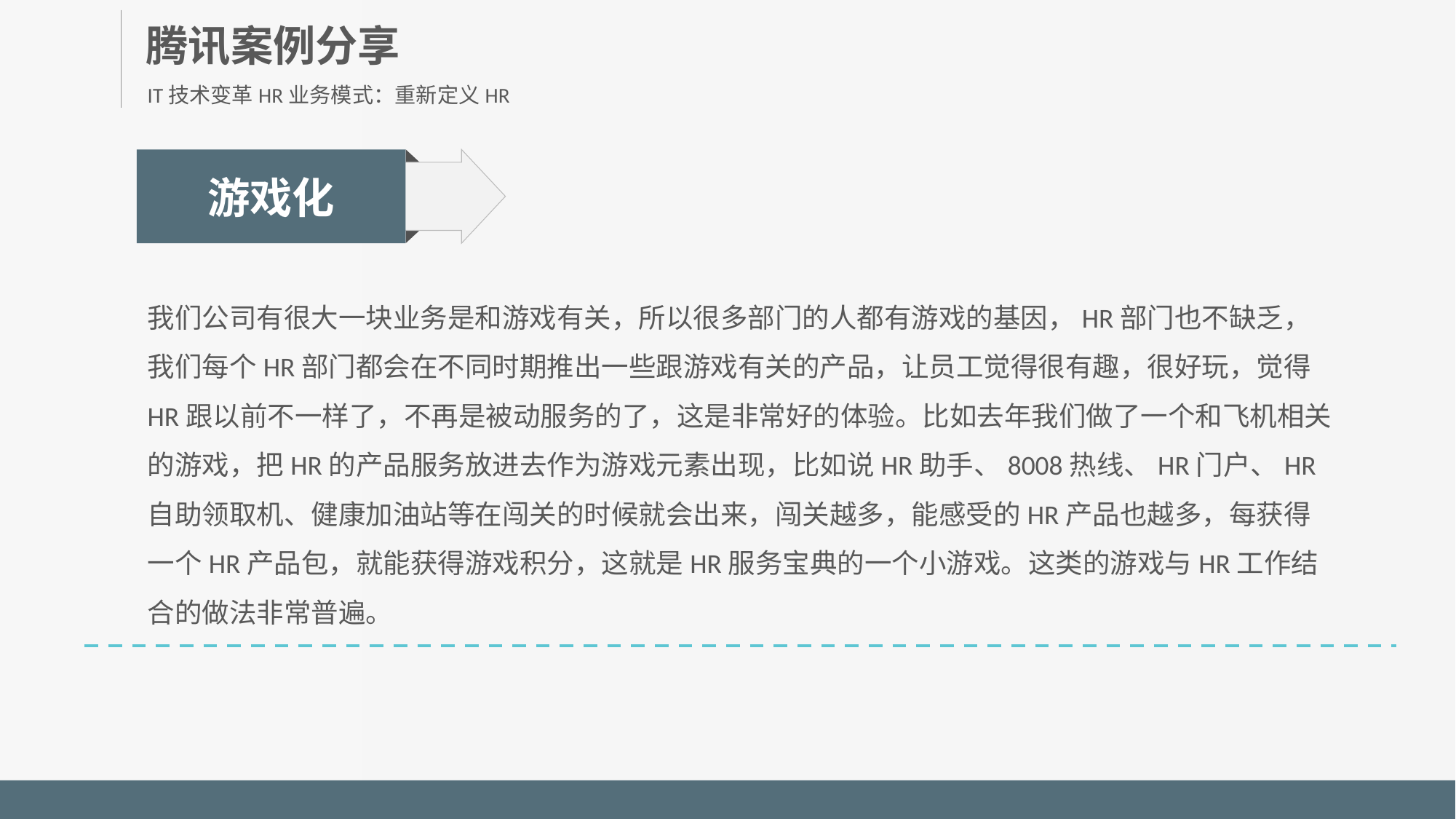

腾讯案例分享
IT技术变革HR业务模式：重新定义HR
游戏化

我们公司有很大一块业务是和游戏有关，所以很多部门的人都有游戏的基因，HR部门也不缺乏，我们每个HR部门都会在不同时期推出一些跟游戏有关的产品，让员工觉得很有趣，很好玩，觉得HR跟以前不一样了，不再是被动服务的了，这是非常好的体验。比如去年我们做了一个和飞机相关的游戏，把HR的产品服务放进去作为游戏元素出现，比如说HR助手、8008热线、HR门户、HR自助领取机、健康加油站等在闯关的时候就会出来，闯关越多，能感受的HR产品也越多，每获得一个HR产品包，就能获得游戏积分，这就是HR服务宝典的一个小游戏。这类的游戏与HR工作结合的做法非常普遍。